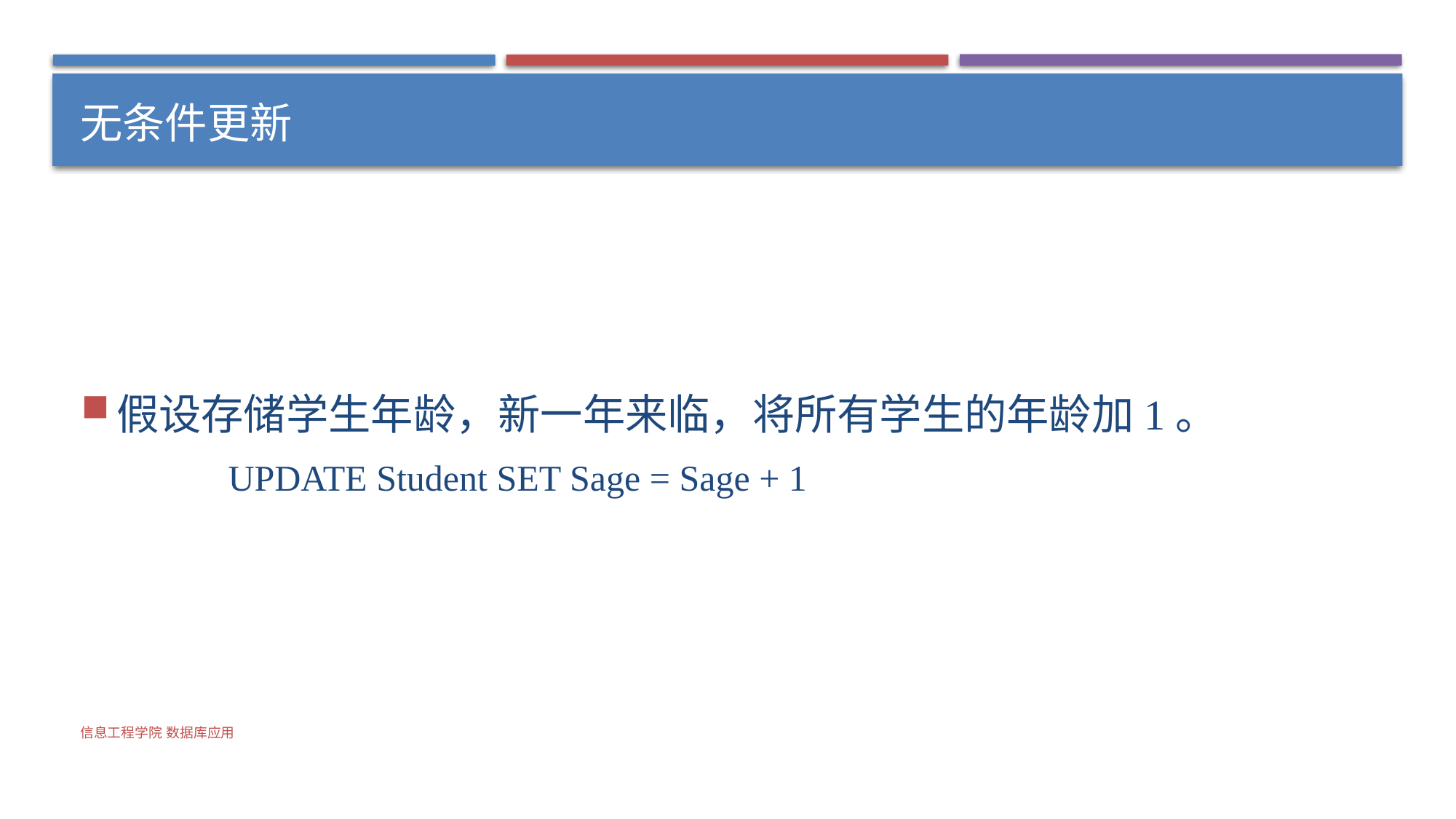

# 无条件更新
假设存储学生年龄，新一年来临，将所有学生的年龄加1。
	UPDATE Student SET Sage = Sage + 1
信息工程学院 数据库应用
17